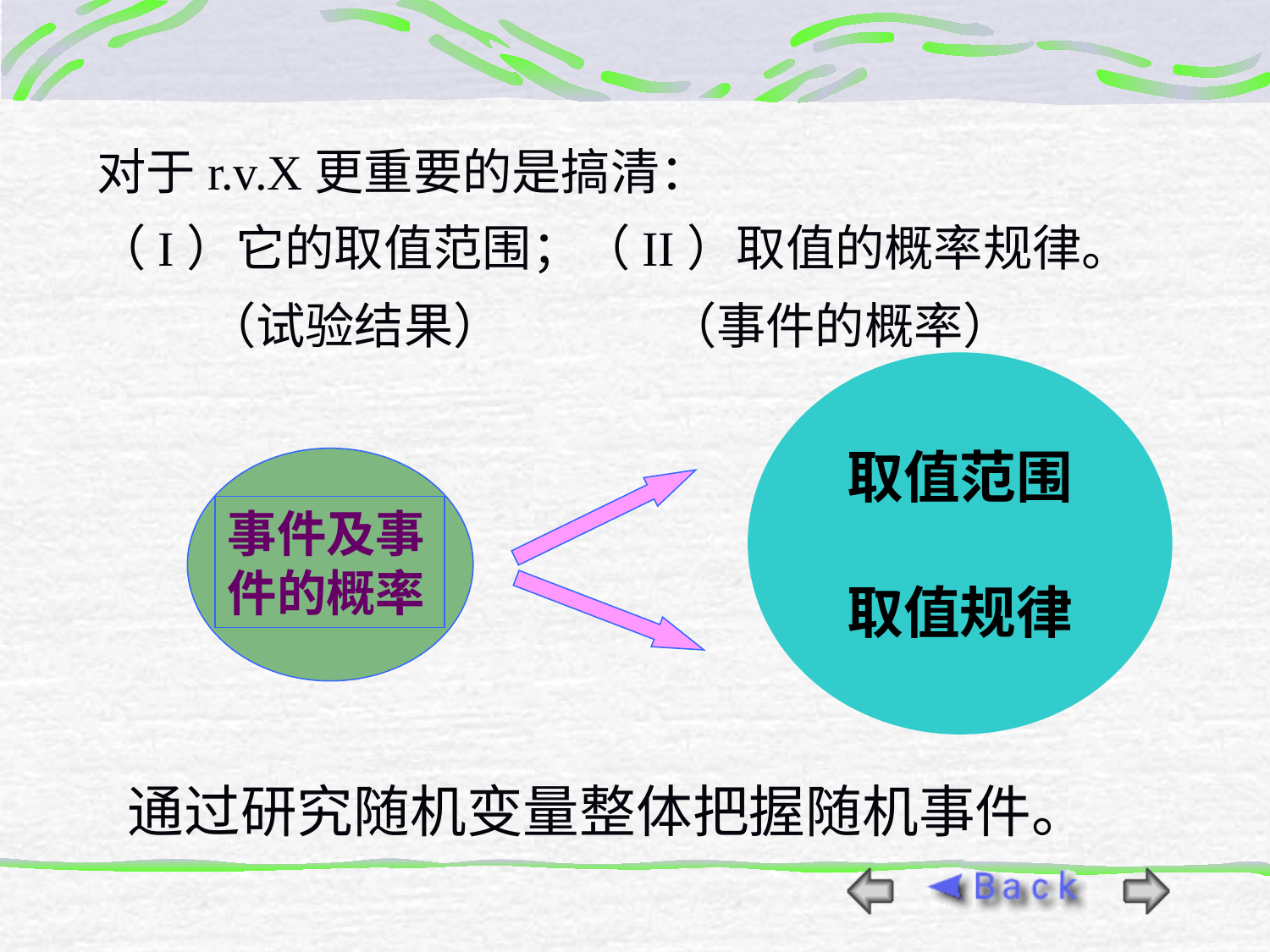

对于r.v.X更重要的是搞清：
（I）它的取值范围；（II）取值的概率规律。
          （试验结果）               （事件的概率）
取值范围

取值规律

事件及事件的概率

通过研究随机变量整体把握随机事件。